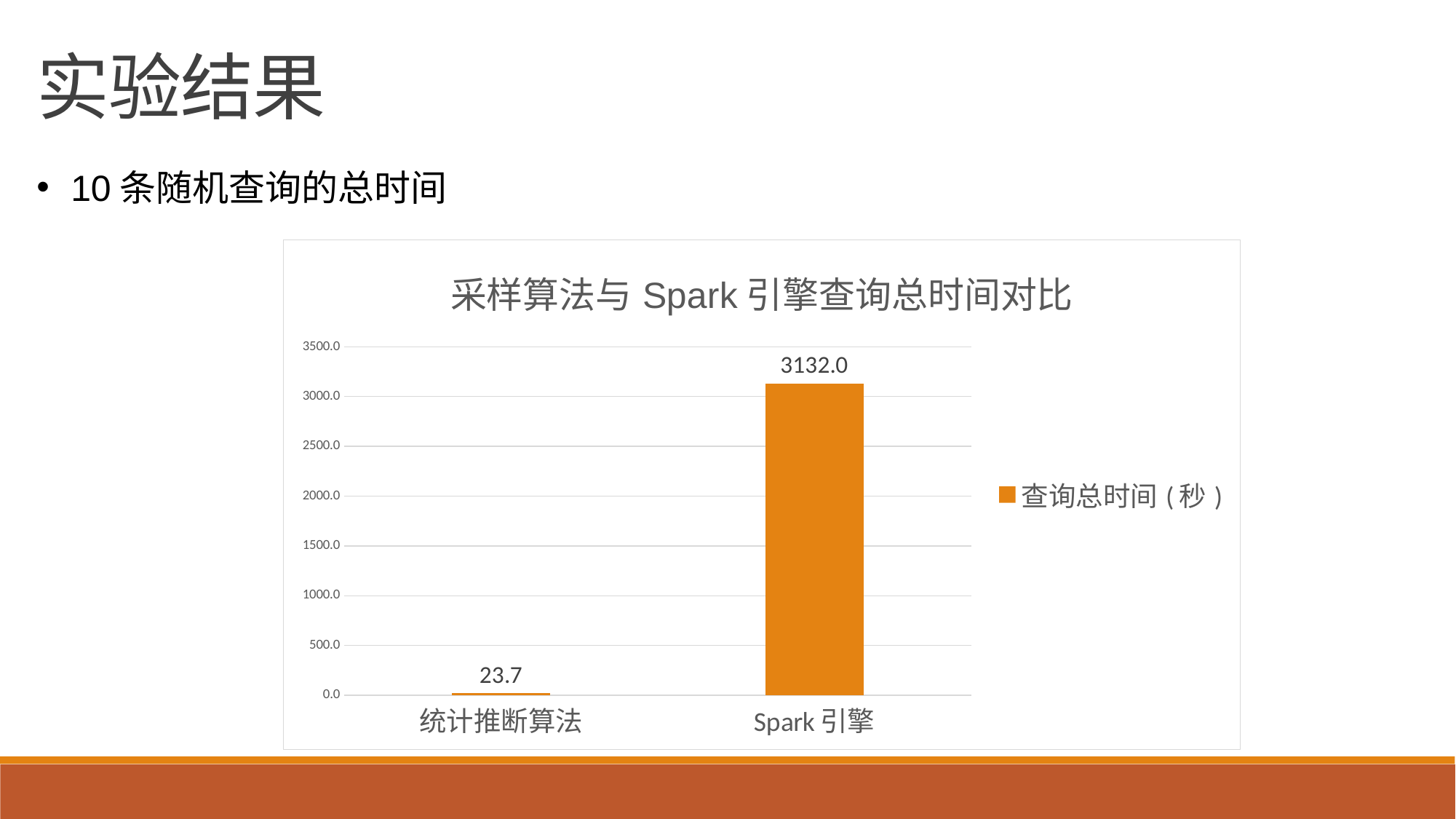

实验结果
10条随机查询的总时间

### Chart: 采样算法与Spark引擎查询总时间对比

| Category | 查询总时间(秒) |
|---|---|
| 统计推断算法 | 23.7 |
| Spark引擎 | 3132.0 |